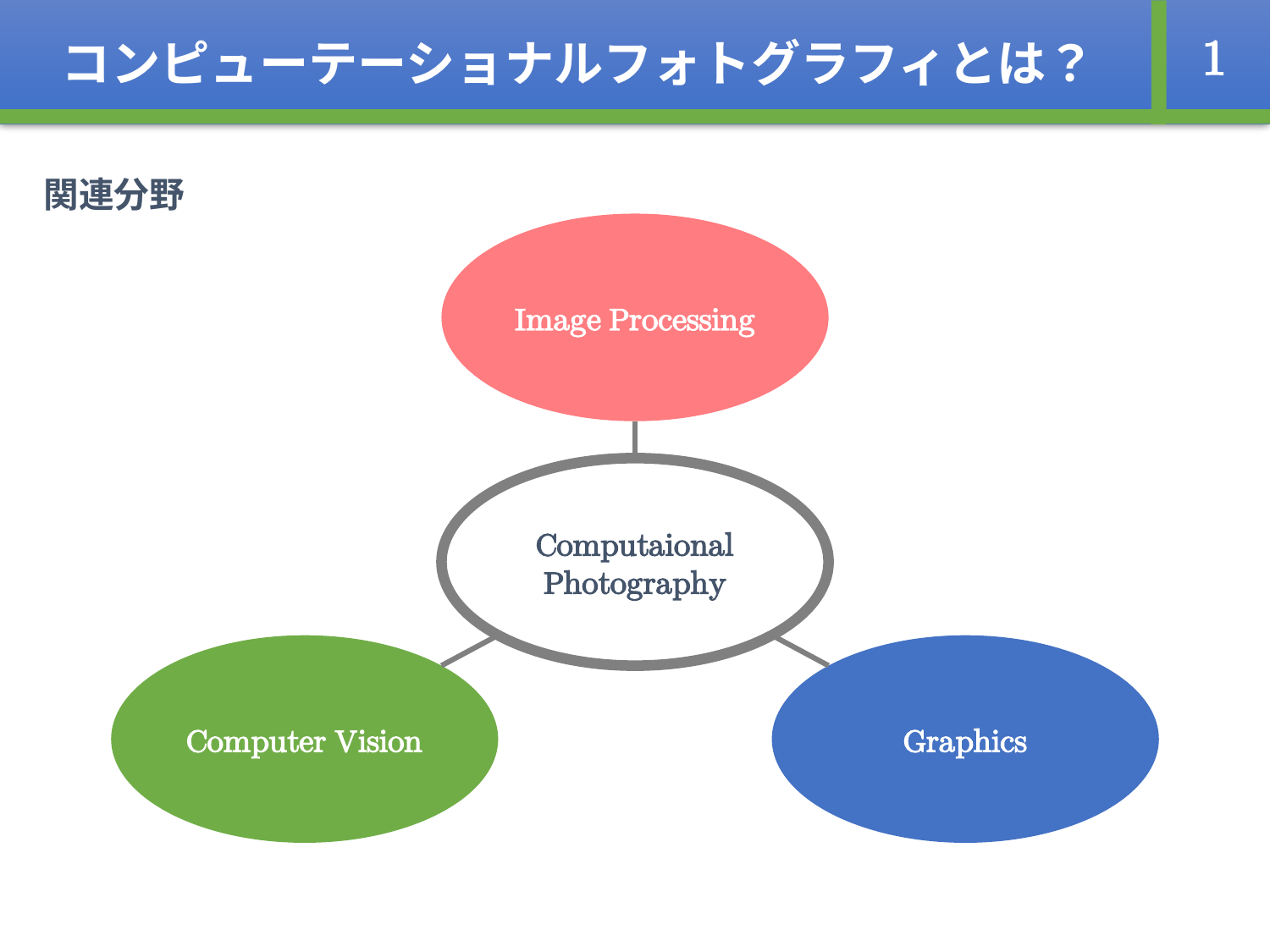

コンピューテーショナルフォトグラフィとは？
1

関連分野
Image Processing
Computaional
Photography
Computer Vision
Graphics